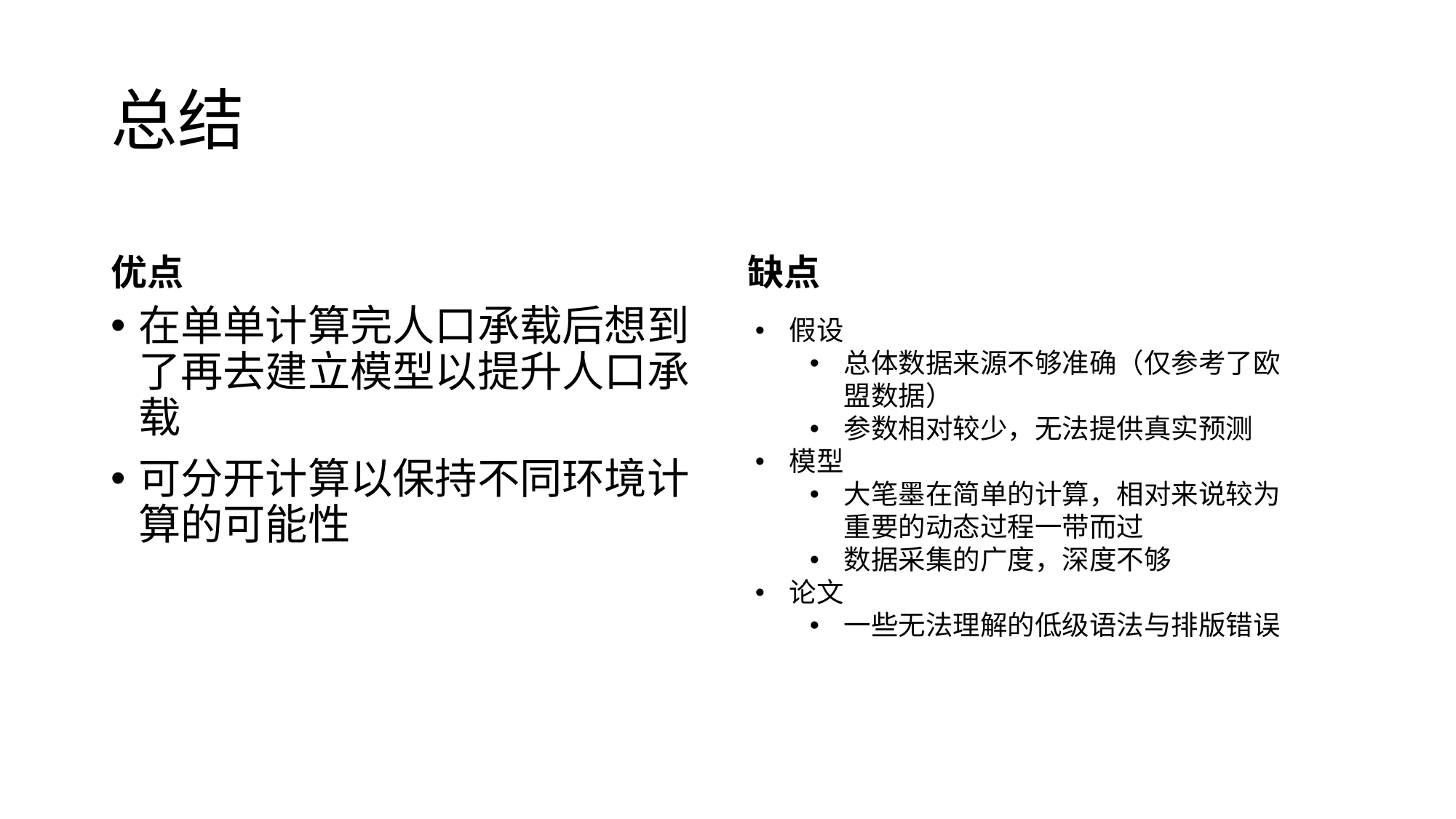

# 总结
优点
缺点
在单单计算完人口承载后想到了再去建立模型以提升人口承载
可分开计算以保持不同环境计算的可能性
假设
总体数据来源不够准确（仅参考了欧盟数据）
参数相对较少，无法提供真实预测
模型
大笔墨在简单的计算，相对来说较为重要的动态过程一带而过
数据采集的广度，深度不够
论文
一些无法理解的低级语法与排版错误